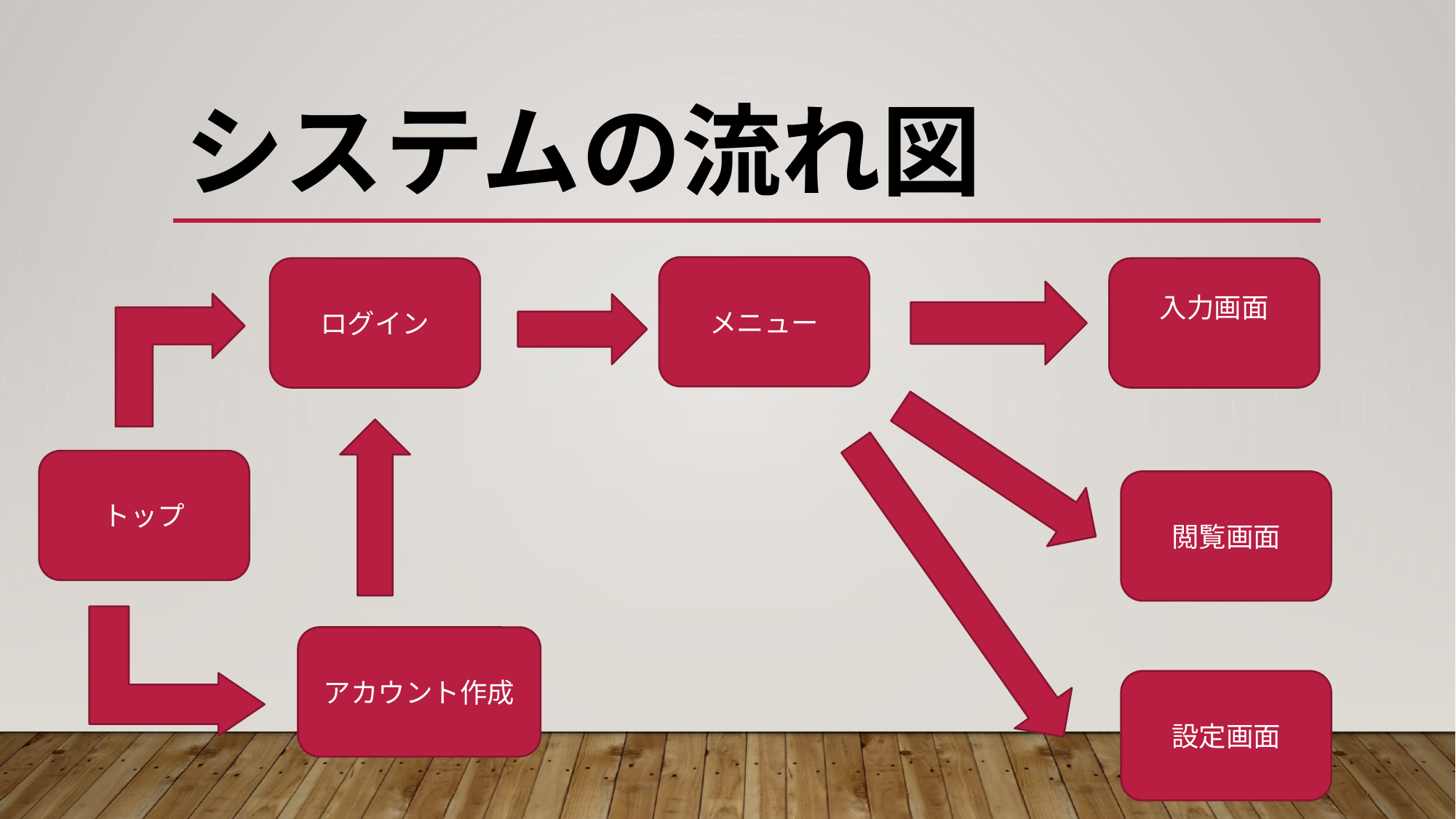

# システムの流れ図
メニュー
入力画面

ログイン

トップ
閲覧画面

アカウント作成
設定画面